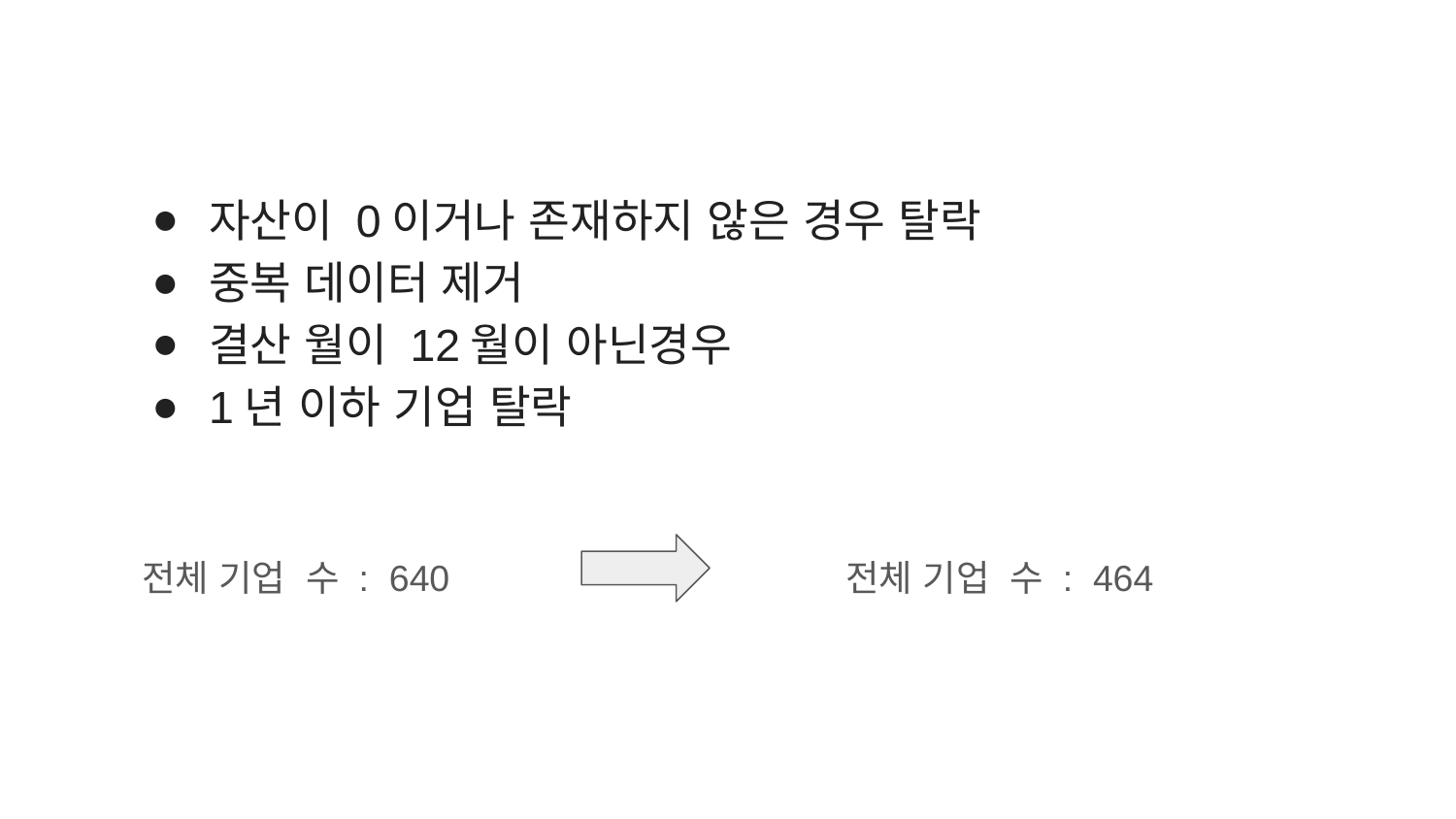

자산이 0이거나 존재하지 않은 경우 탈락
중복 데이터 제거
결산 월이 12월이 아닌경우
1년 이하 기업 탈락
전체 기업  수 :  640                                      전체 기업  수 :  464